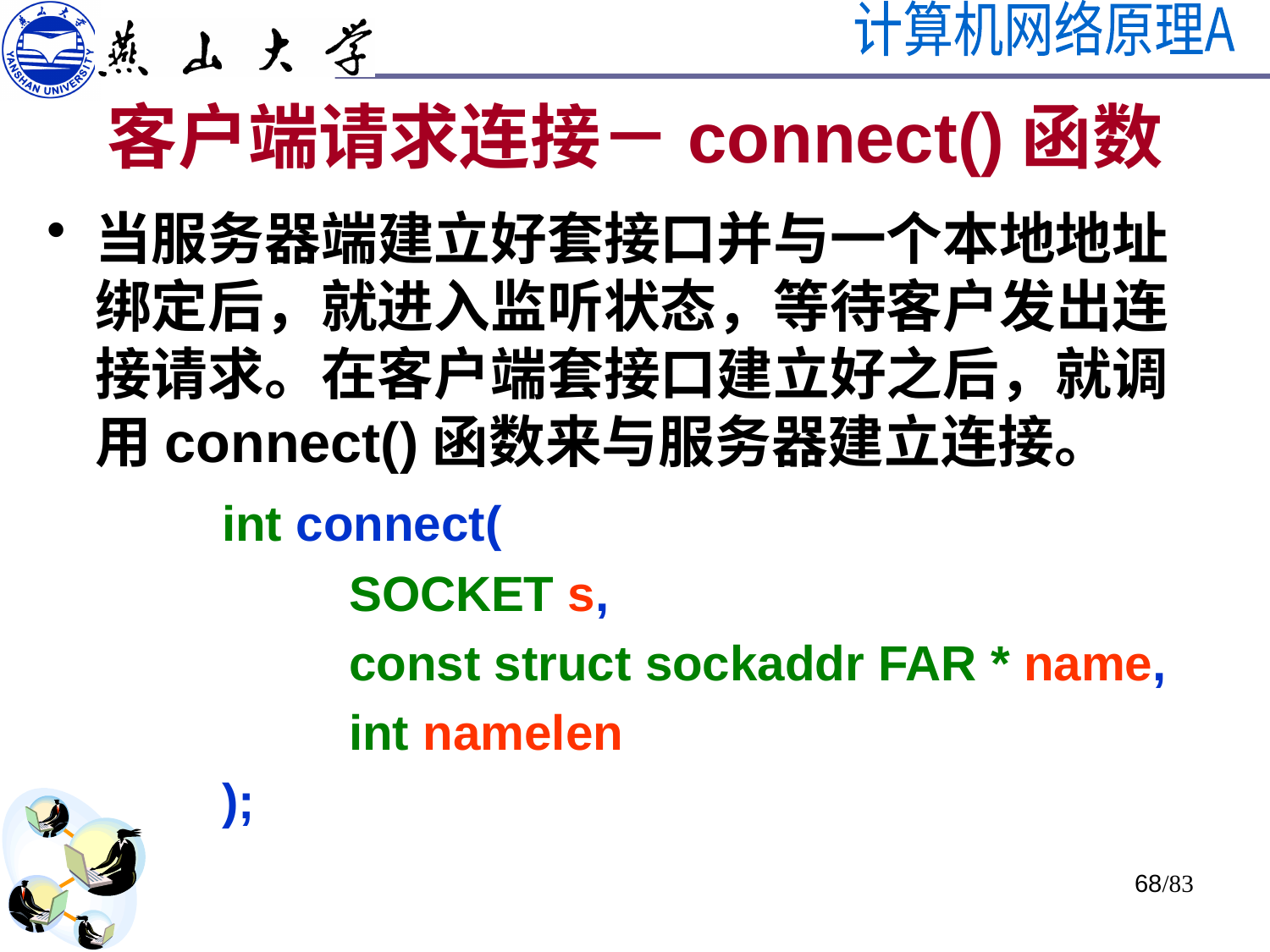

# 客户端请求连接－connect()函数
当服务器端建立好套接口并与一个本地地址绑定后，就进入监听状态，等待客户发出连接请求。在客户端套接口建立好之后，就调用connect()函数来与服务器建立连接。
		int connect(
			SOCKET s,
			const struct sockaddr FAR * name,
			int namelen
		);
68/83